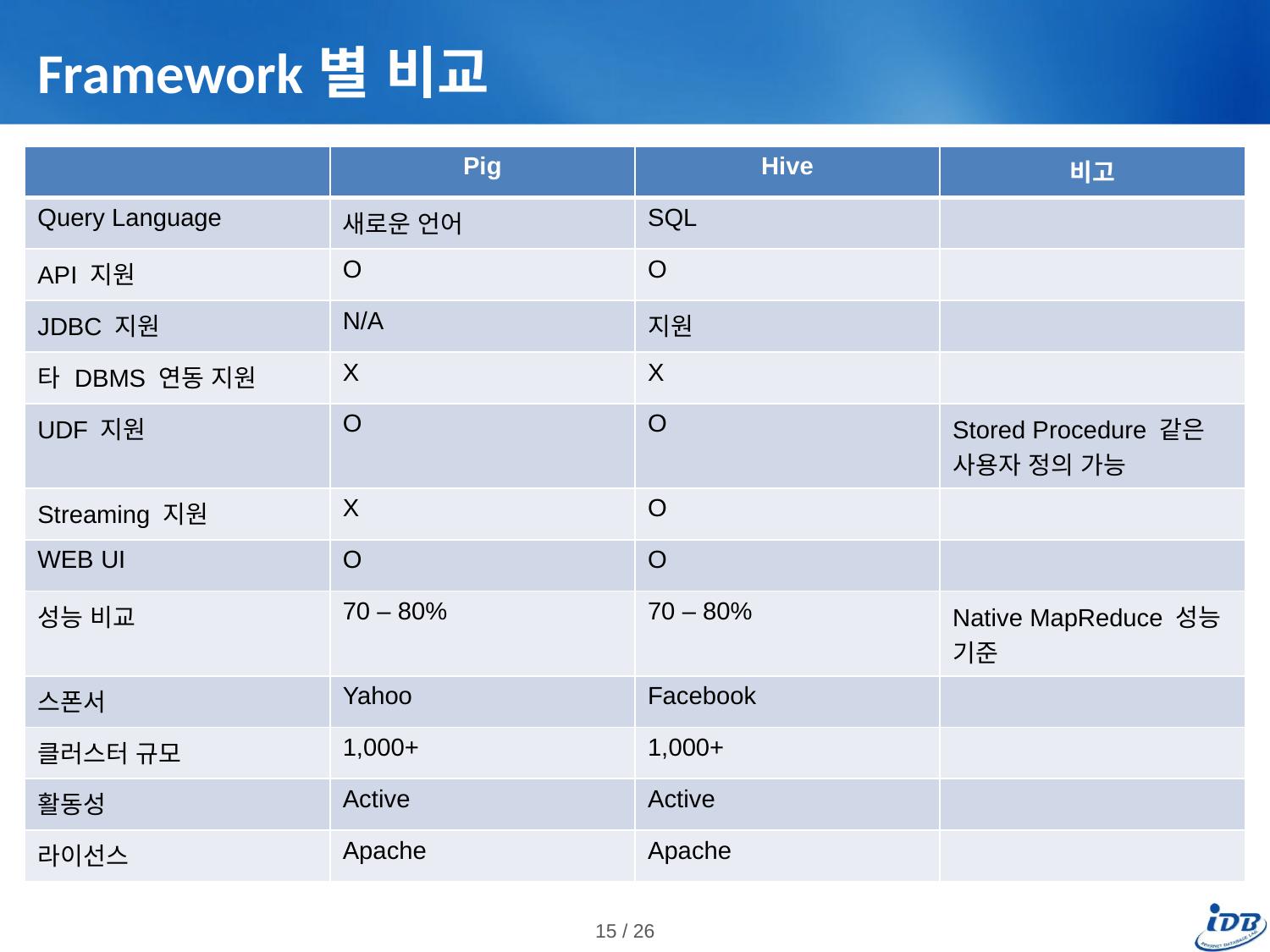

# Framework별 비교
|  | Pig | Hive | 비고 |
| --- | --- | --- | --- |
| Query Language | 새로운 언어 | SQL |  |
| API 지원 | O | O |  |
| JDBC 지원 | N/A | 지원 |  |
| 타 DBMS 연동 지원 | X | X |  |
| UDF 지원 | O | O | Stored Procedure 같은 사용자 정의 가능 |
| Streaming 지원 | X | O |  |
| WEB UI | O | O |  |
| 성능 비교 | 70 – 80% | 70 – 80% | Native MapReduce 성능 기준 |
| 스폰서 | Yahoo | Facebook |  |
| 클러스터 규모 | 1,000+ | 1,000+ |  |
| 활동성 | Active | Active |  |
| 라이선스 | Apache | Apache |  |